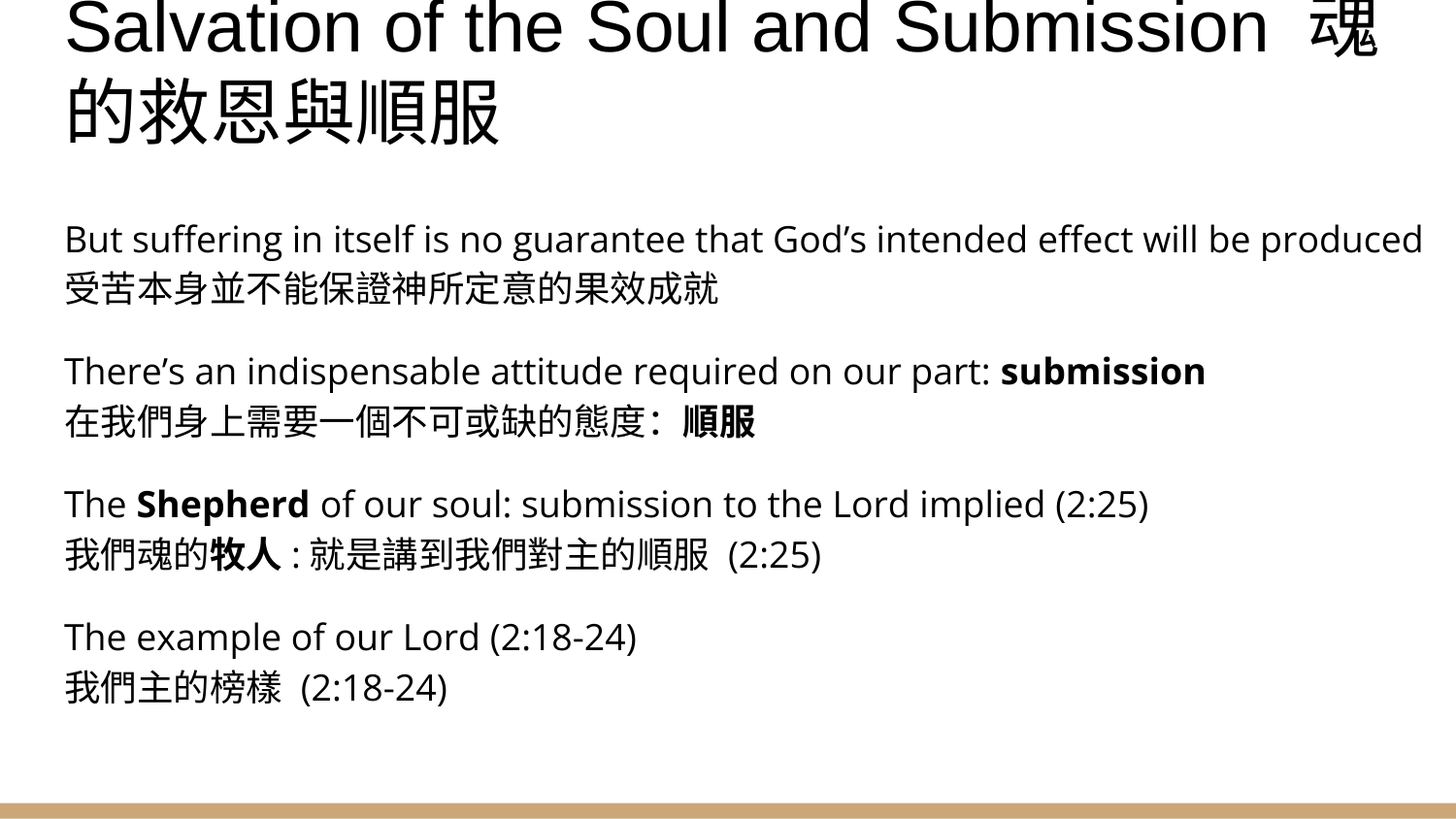

# Salvation of the Soul and Submission 魂的救恩與順服
But suffering in itself is no guarantee that God’s intended effect will be produced
受苦本身並不能保證神所定意的果效成就
There’s an indispensable attitude required on our part: submission
在我們身上需要一個不可或缺的態度：順服
The Shepherd of our soul: submission to the Lord implied (2:25)
我們魂的牧人:就是講到我們對主的順服 (2:25)
The example of our Lord (2:18-24)
我們主的榜樣 (2:18-24)